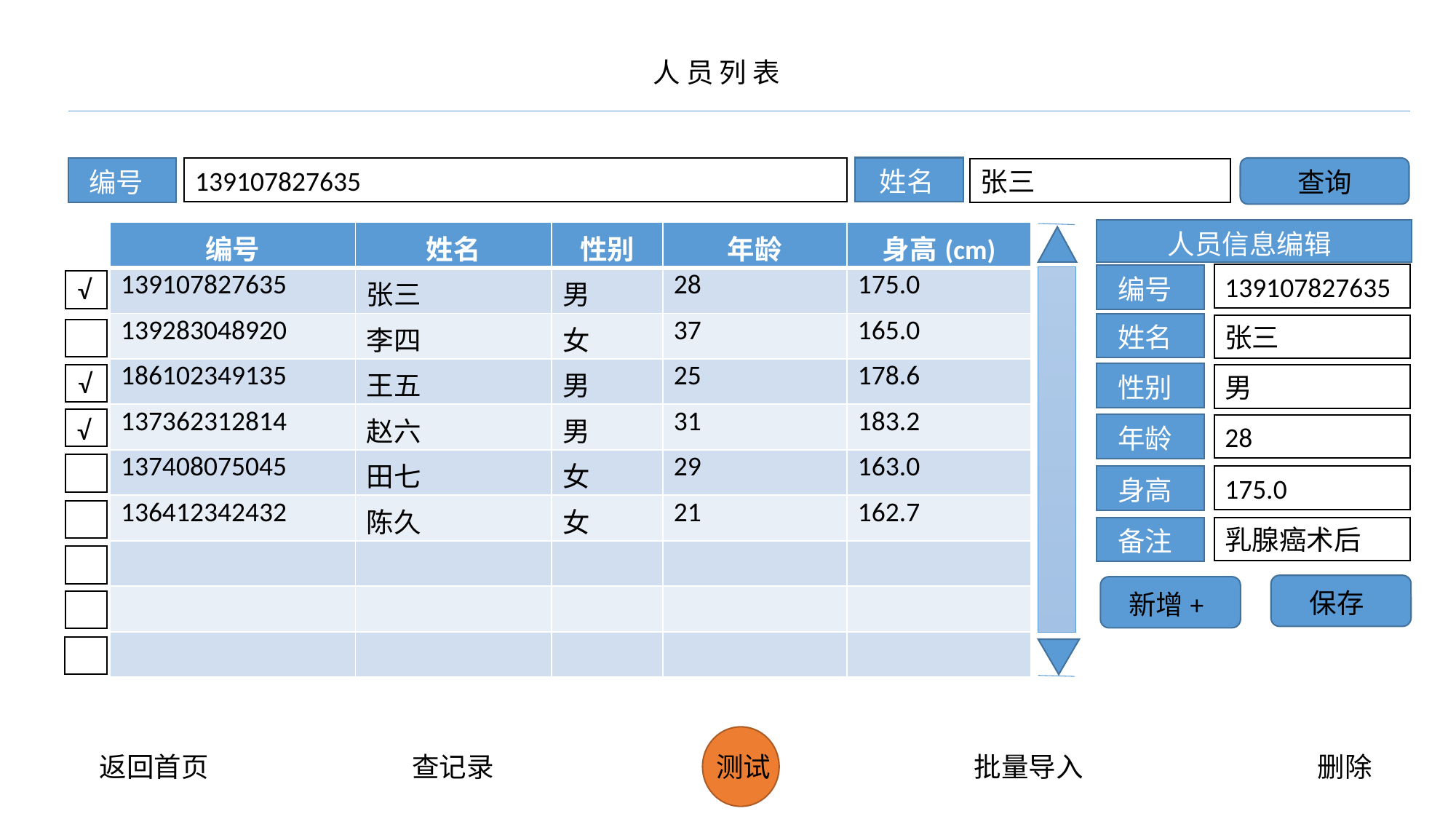

人 员 列 表

139107827635
张三
姓名
编号
查询

人员信息编辑
| 编号 | 姓名 | 性别 | 年龄 | 身高(cm) |
| --- | --- | --- | --- | --- |
| 139107827635 | 张三 | 男 | 28 | 175.0 |
| 139283048920 | 李四 | 女 | 37 | 165.0 |
| 186102349135 | 王五 | 男 | 25 | 178.6 |
| 137362312814 | 赵六 | 男 | 31 | 183.2 |
| 137408075045 | 田七 | 女 | 29 | 163.0 |
| 136412342432 | 陈久 | 女 | 21 | 162.7 |
|  |  |  |  |  |
|  |  |  |  |  |
|  |  |  |  |  |

139107827635

√

编号

姓名
张三

√

性别
男
√

28
年龄

175.0
身高

乳腺癌术后
备注

保存
新增+

返回首页                                 查记录                                    测试                                 批量导入                                      删除